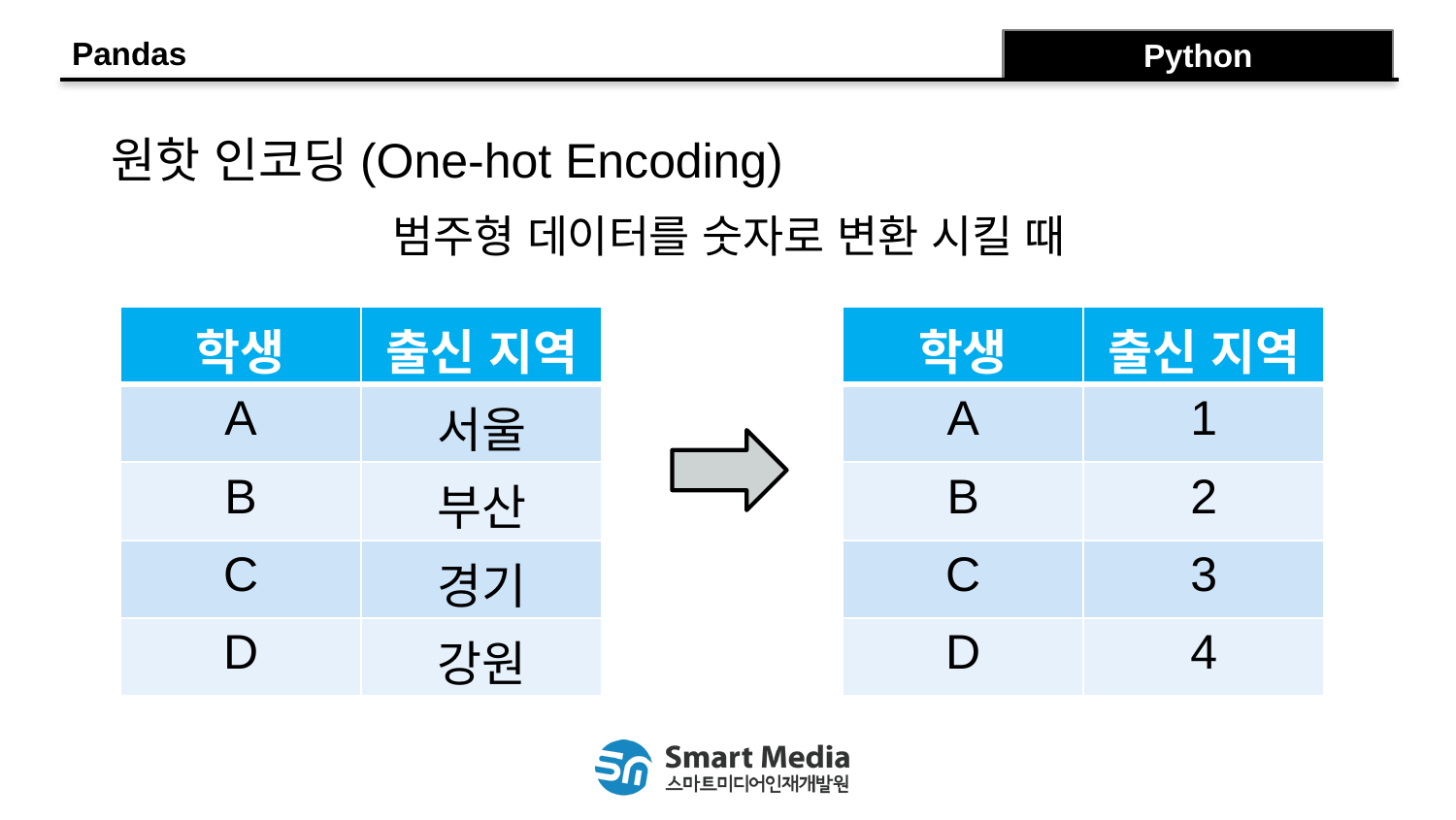

Pandas
Python
원핫 인코딩(One-hot Encoding)
범주형 데이터를 숫자로 변환 시킬 때
| 학생 | 출신 지역 |
| --- | --- |
| A | 서울 |
| B | 부산 |
| C | 경기 |
| D | 강원 |
| 학생 | 출신 지역 |
| --- | --- |
| A | 1 |
| B | 2 |
| C | 3 |
| D | 4 |